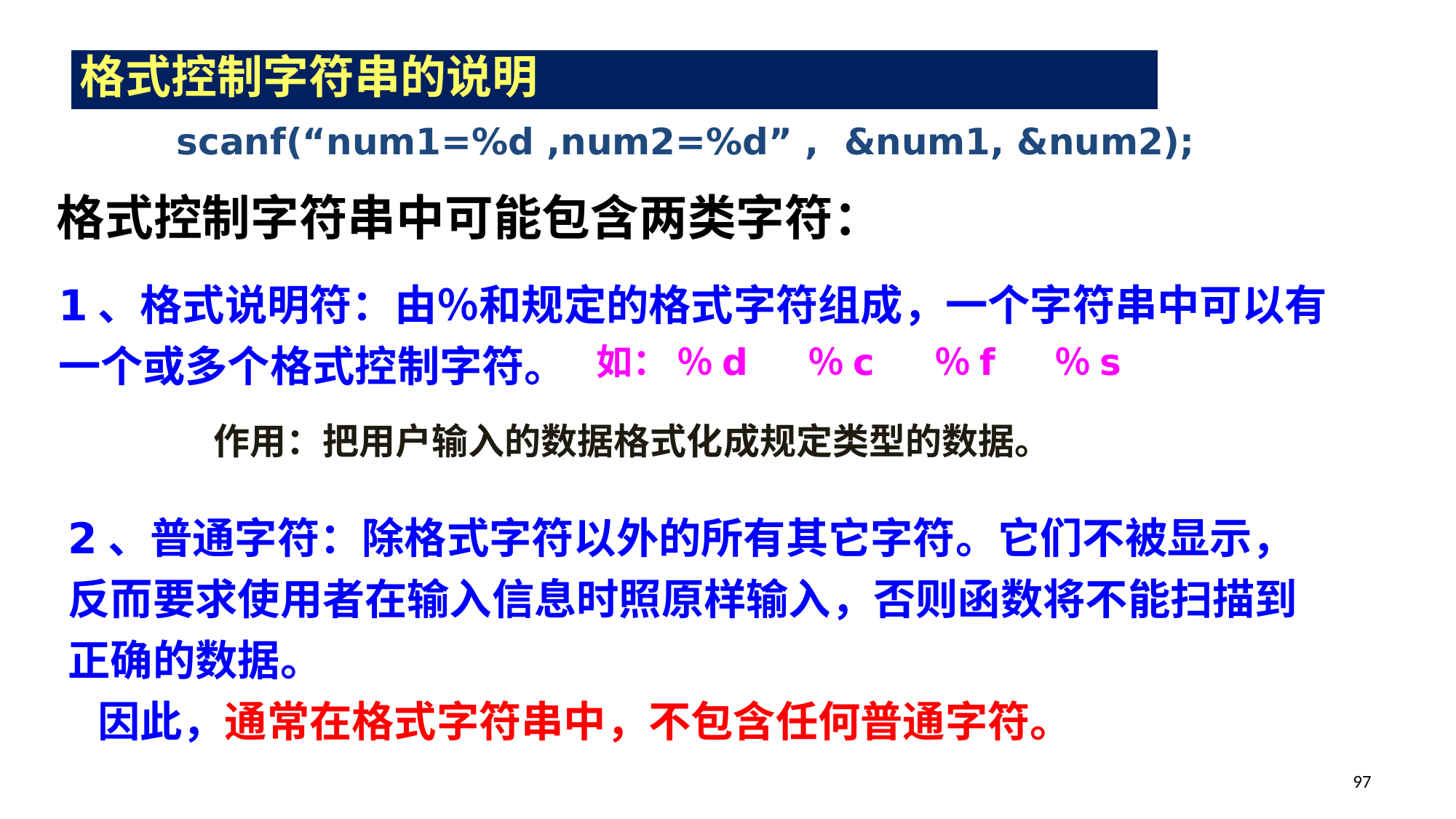

格式控制字符串的说明
scanf(“num1=%d ,num2=%d” ,  &num1, &num2);
格式控制字符串中可能包含两类字符：
1、格式说明符：由％和规定的格式字符组成，一个字符串中可以有一个或多个格式控制字符。
如： ％d    ％c    ％f    ％s
作用：把用户输入的数据格式化成规定类型的数据。
2、普通字符：除格式字符以外的所有其它字符。它们不被显示，反而要求使用者在输入信息时照原样输入，否则函数将不能扫描到正确的数据。
  因此，通常在格式字符串中，不包含任何普通字符。
97